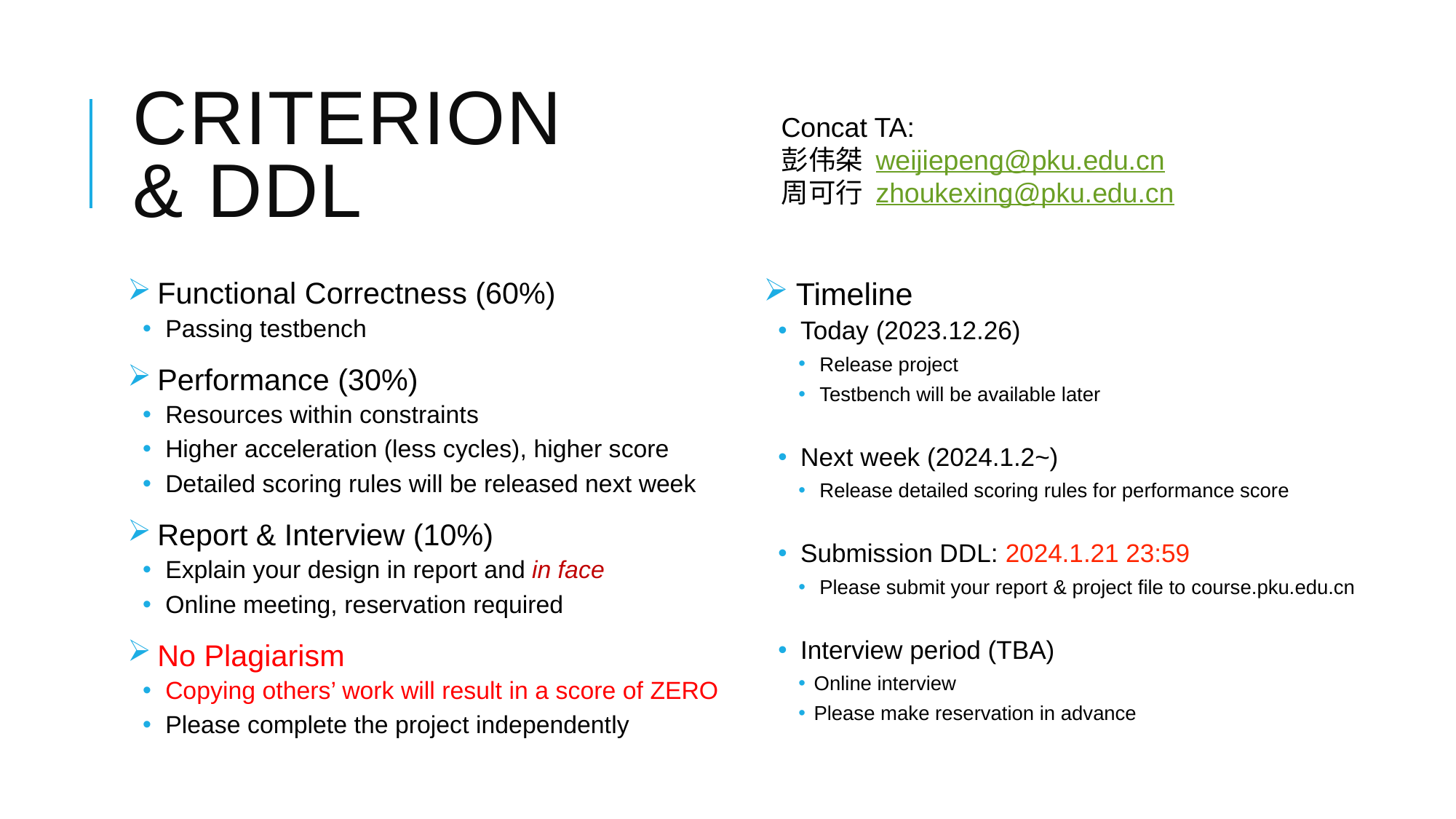

# Criterion & DDL
Concat TA:
彭伟桀 weijiepeng@pku.edu.cn
周可行 zhoukexing@pku.edu.cn
 Functional Correctness (60%)
 Passing testbench
 Performance (30%)
 Resources within constraints
 Higher acceleration (less cycles), higher score
 Detailed scoring rules will be released next week
 Report & Interview (10%)
 Explain your design in report and in face
 Online meeting, reservation required
 No Plagiarism
 Copying others’ work will result in a score of ZERO
 Please complete the project independently
 Timeline
 Today (2023.12.26)
 Release project
 Testbench will be available later

 Next week (2024.1.2~)
 Release detailed scoring rules for performance score

 Submission DDL: 2024.1.21 23:59
 Please submit your report & project file to course.pku.edu.cn

 Interview period (TBA)
Online interview
Please make reservation in advance